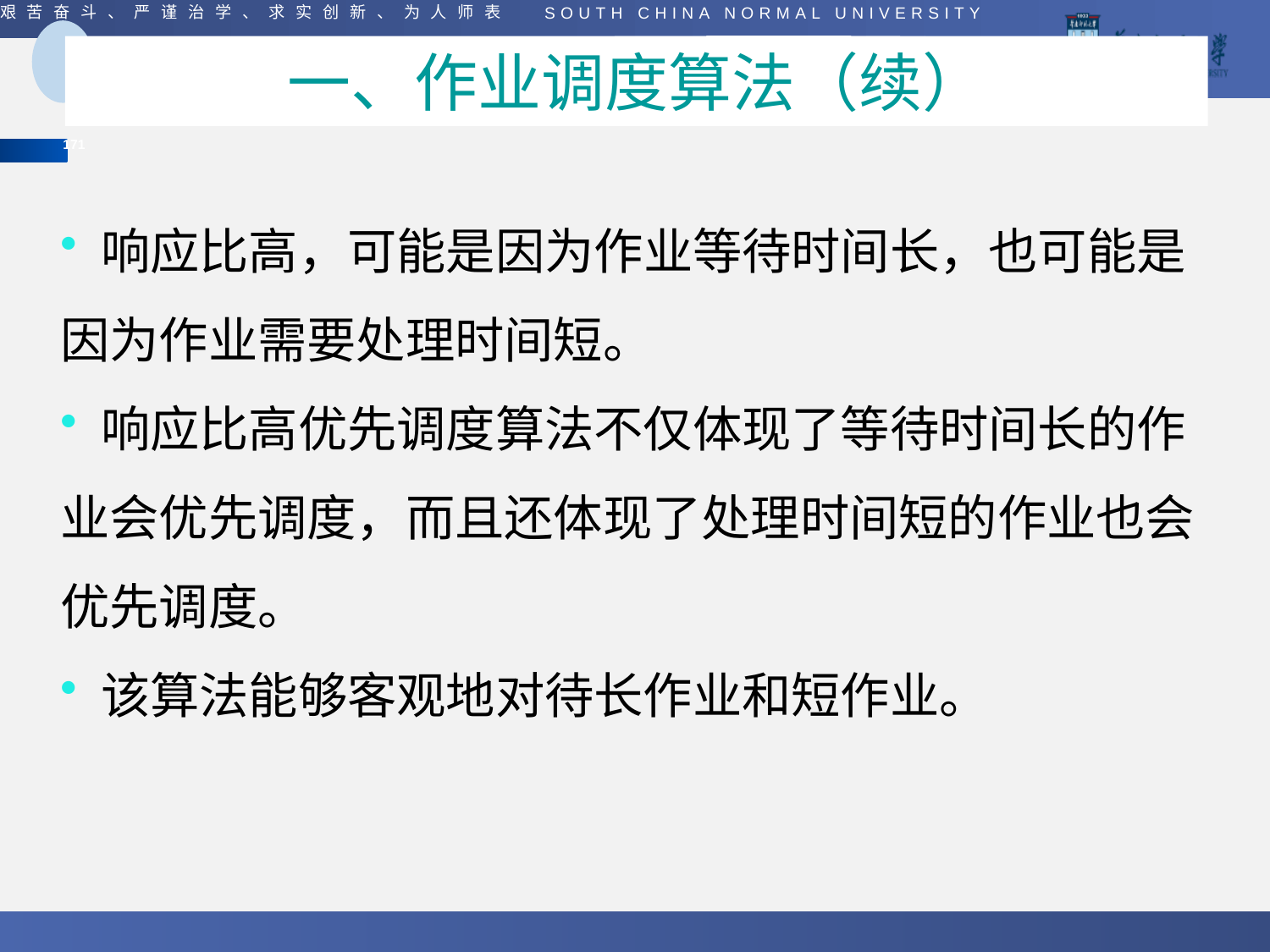

一、作业调度算法（续）
 响应比高，可能是因为作业等待时间长，也可能是因为作业需要处理时间短。
 响应比高优先调度算法不仅体现了等待时间长的作业会优先调度，而且还体现了处理时间短的作业也会优先调度。
 该算法能够客观地对待长作业和短作业。

171